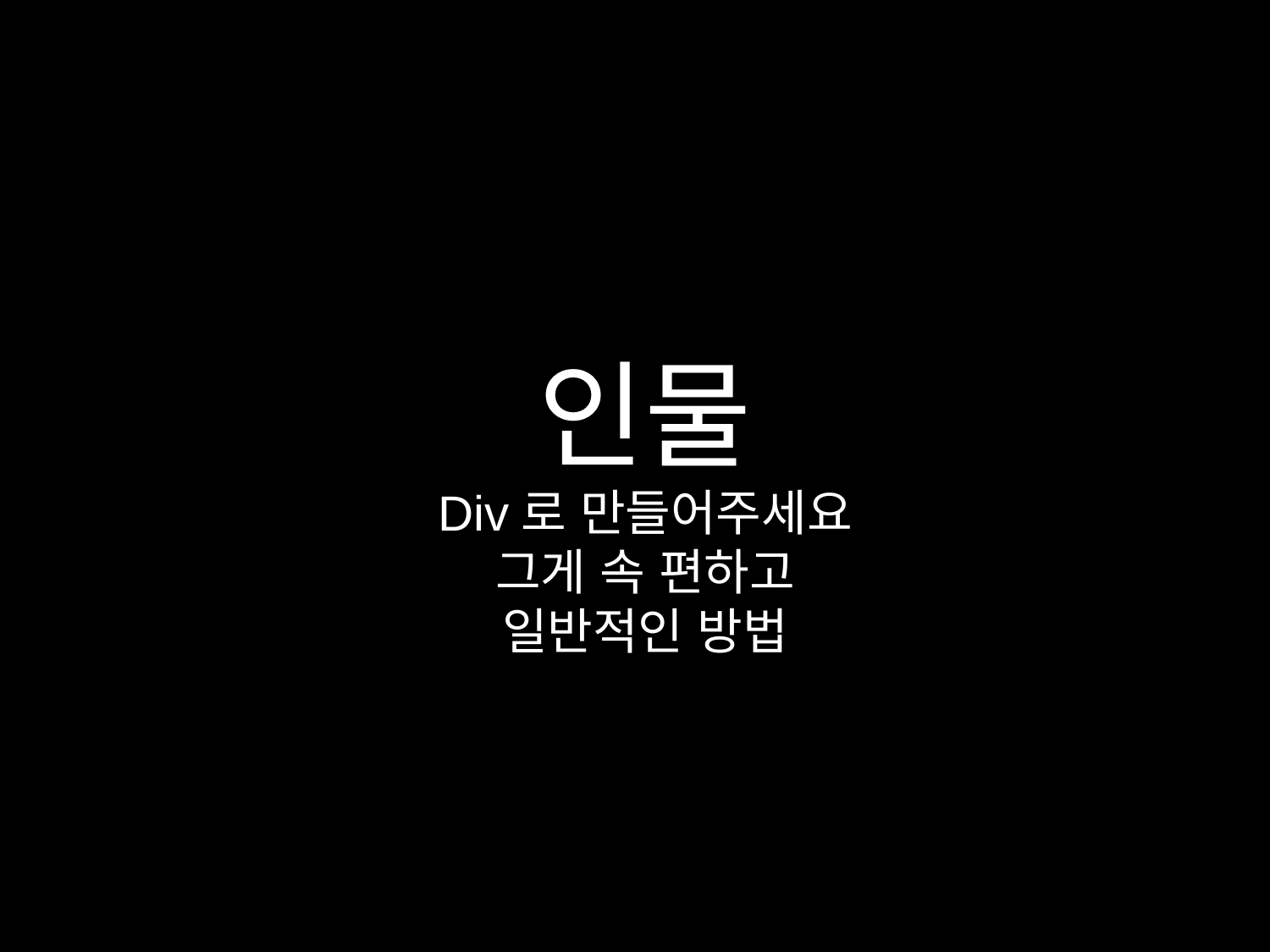

인물
Div로 만들어주세요
그게 속 편하고
일반적인 방법